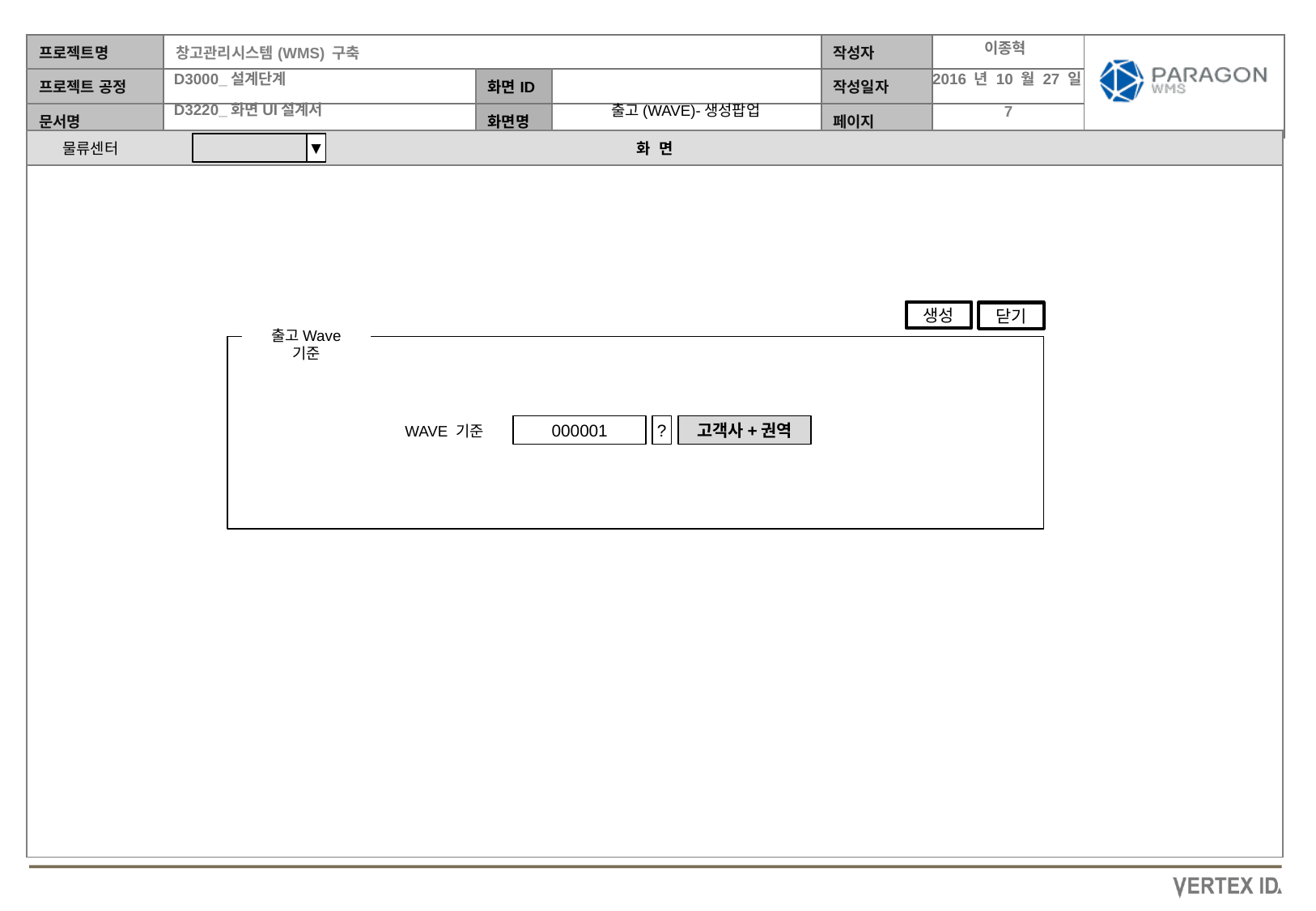

이종혁
2016 년 10 월 27 일
출고(WAVE)-생성팝업
물류센터

▼
생성
닫기
출고Wave 기준

WAVE 기준
000001
?
고객사+권역